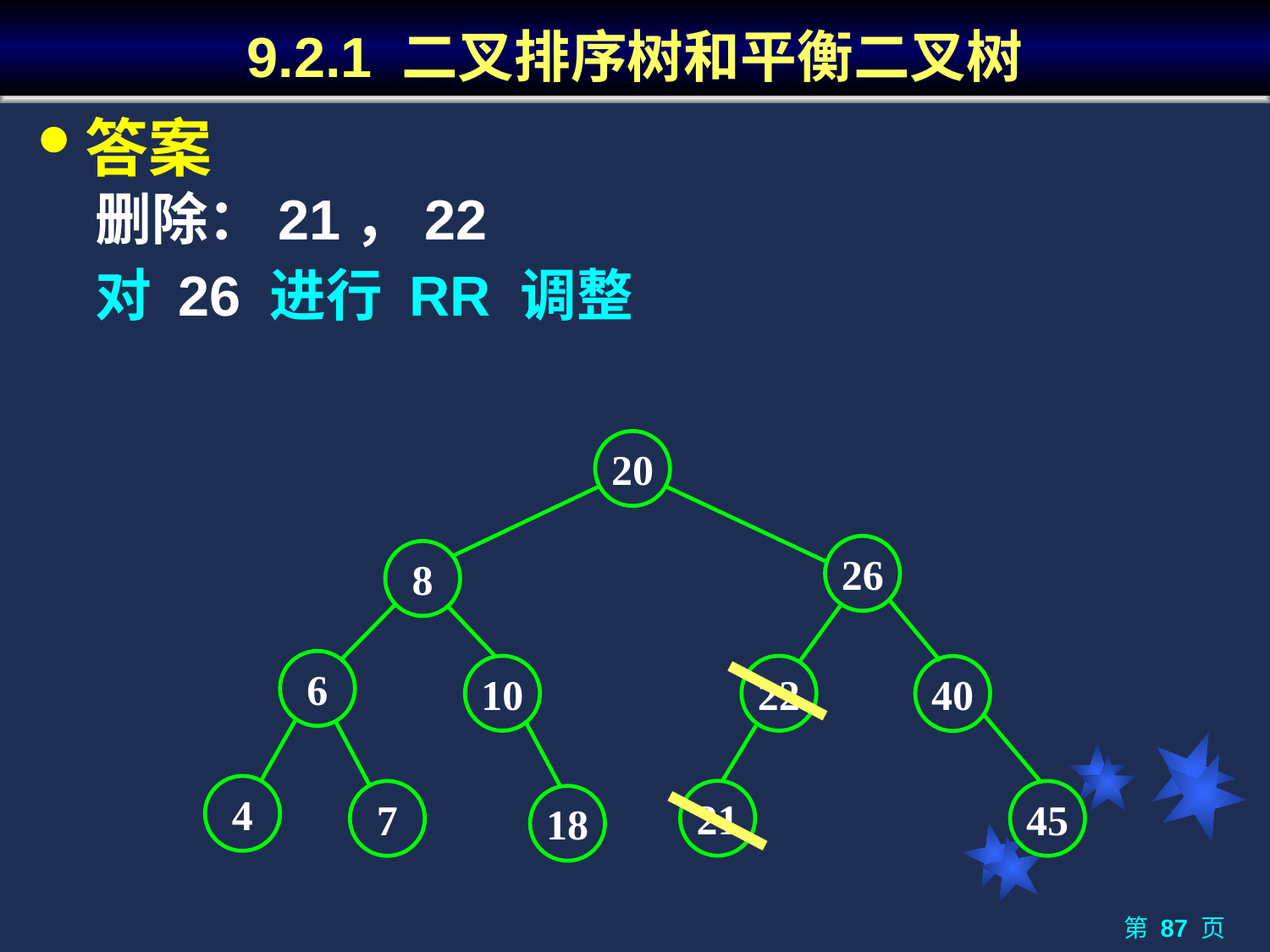

# 9.2.1 二叉排序树和平衡二叉树
答案
	删除：21，22
	对 26 进行 RR 调整
20

26
8

6
10
22
40

4
21
7
45
18

第 87 页